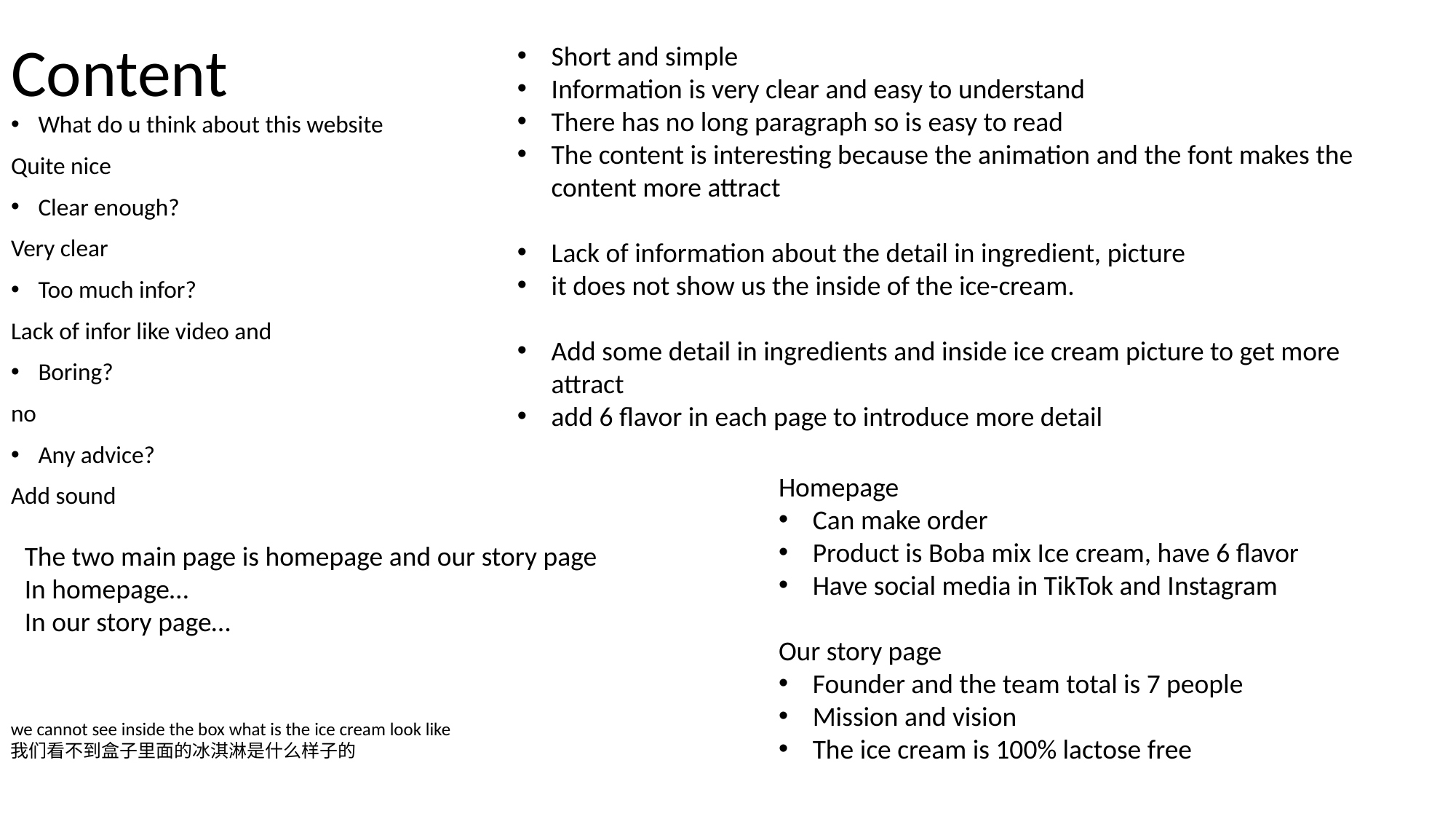

# Content
Short and simple
Information is very clear and easy to understand
There has no long paragraph so is easy to read
The content is interesting because the animation and the font makes the content more attract

Lack of information about the detail in ingredient, picture
it does not show us the inside of the ice-cream.

Add some detail in ingredients and inside ice cream picture to get more attract
add 6 flavor in each page to introduce more detail
What do u think about this website
Quite nice
Clear enough?
Very clear
Too much infor?
Lack of infor like video and
Boring?
no
Any advice?
Add sound
Homepage
Can make order
Product is Boba mix Ice cream, have 6 flavor
Have social media in TikTok and Instagram

Our story page
Founder and the team total is 7 people
Mission and vision
The ice cream is 100% lactose free
The two main page is homepage and our story page
In homepage…
In our story page…
we cannot see inside the box what is the ice cream look like
我们看不到盒子里面的冰淇淋是什么样子的